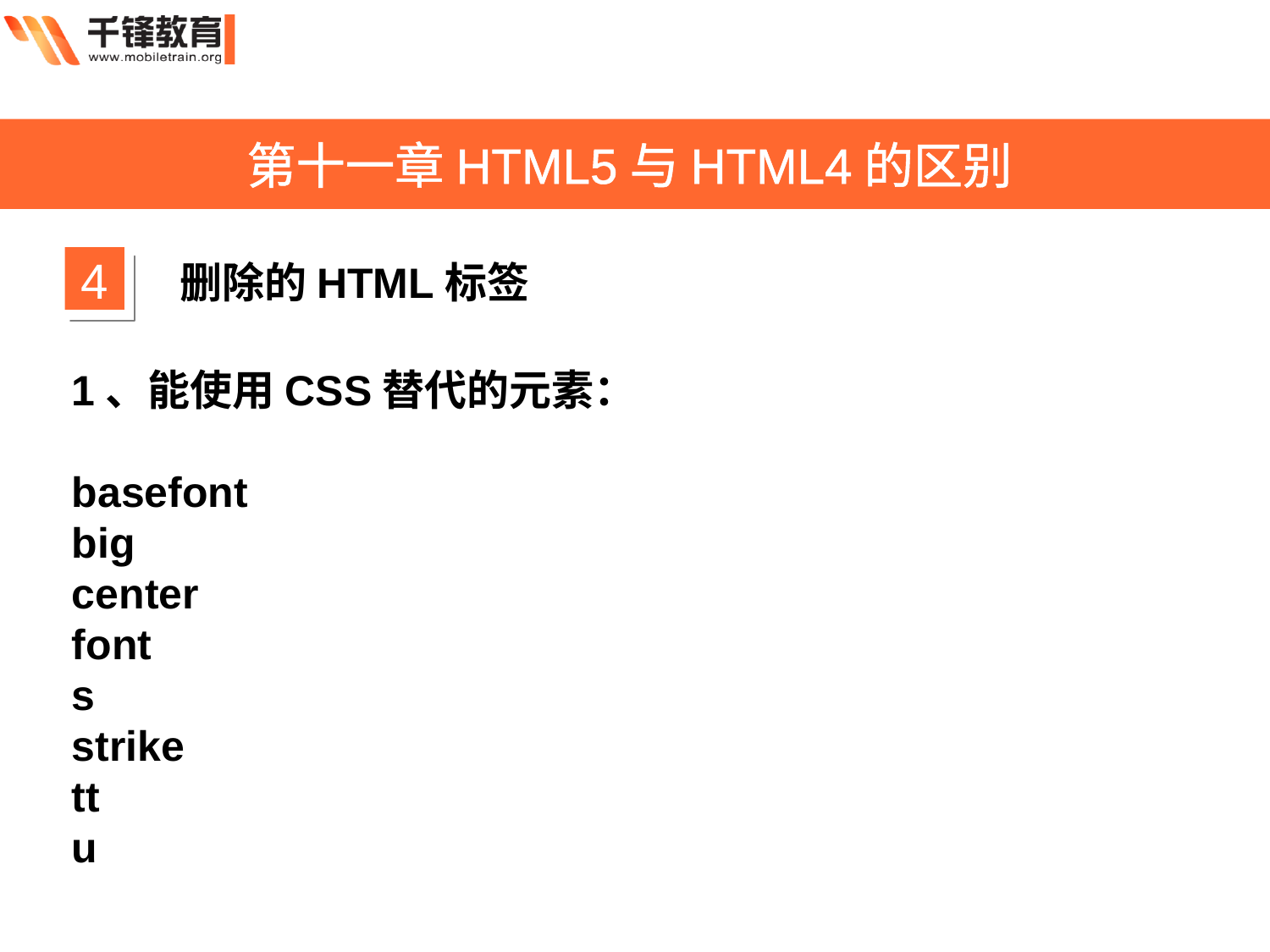

第十一章HTML5与HTML4的区别
4

删除的HTML标签

1、能使用CSS替代的元素：

basefont
big
center
font
s
strike
tt
u